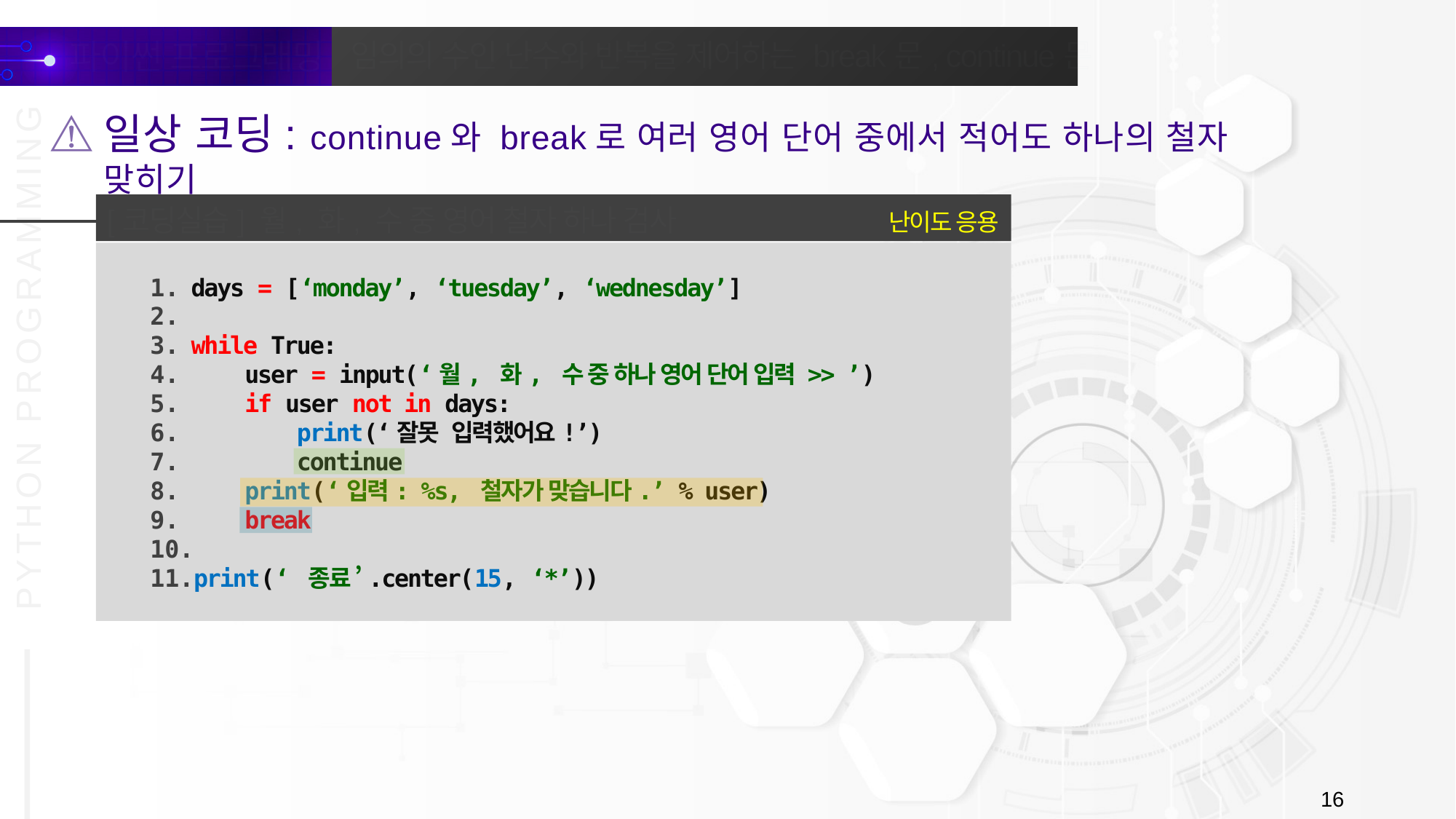

일상 코딩: continue와 break로 여러 영어 단어 중에서 적어도 하나의 철자 맞히기

난이도 응용
[코딩실습] 월, 화, 수 중 영어 철자 하나 검사
days = [‘monday’, ‘tuesday’, ‘wednesday’]

while True:
    user = input(‘월, 화, 수 중 하나 영어 단어 입력 >> ’)
    if user not in days:
        print(‘잘못 입력했어요!’)
        continue
    print(‘입력: %s, 철자가 맞습니다.’ % user)
    break

print(‘ 종료 ’.center(15, ‘*’))

16